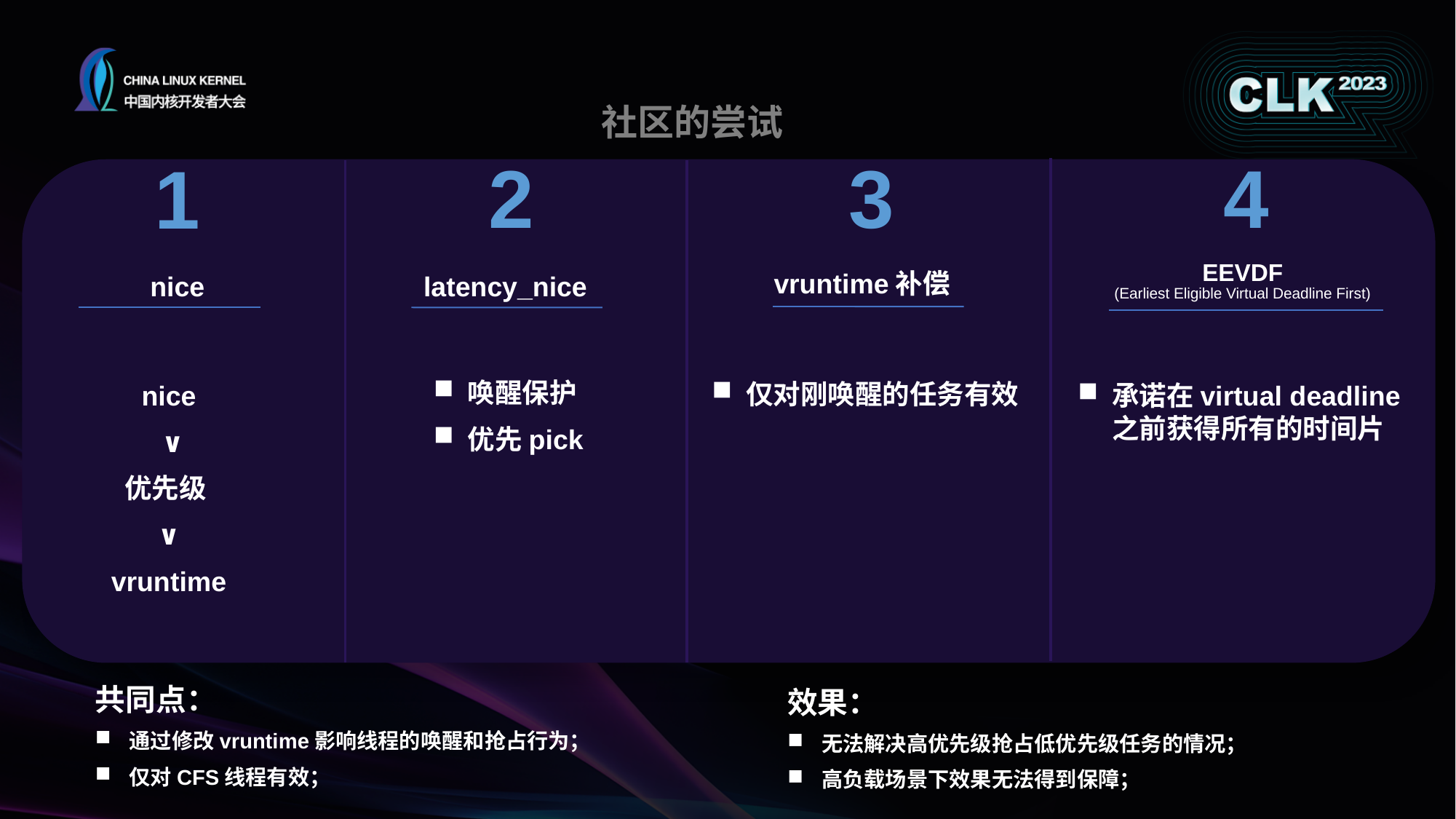

社区的尝试
3
2
4
1
vruntime补偿
nice
latency_nice
EEVDF
(Earliest Eligible Virtual Deadline First)
唤醒保护
优先pick

仅对刚唤醒的任务有效

nice
 ∨
优先级
∨
vruntime

承诺在virtual deadline之前获得所有的时间片
共同点：
通过修改vruntime影响线程的唤醒和抢占行为；
仅对CFS线程有效；
效果：
无法解决高优先级抢占低优先级任务的情况；
高负载场景下效果无法得到保障；